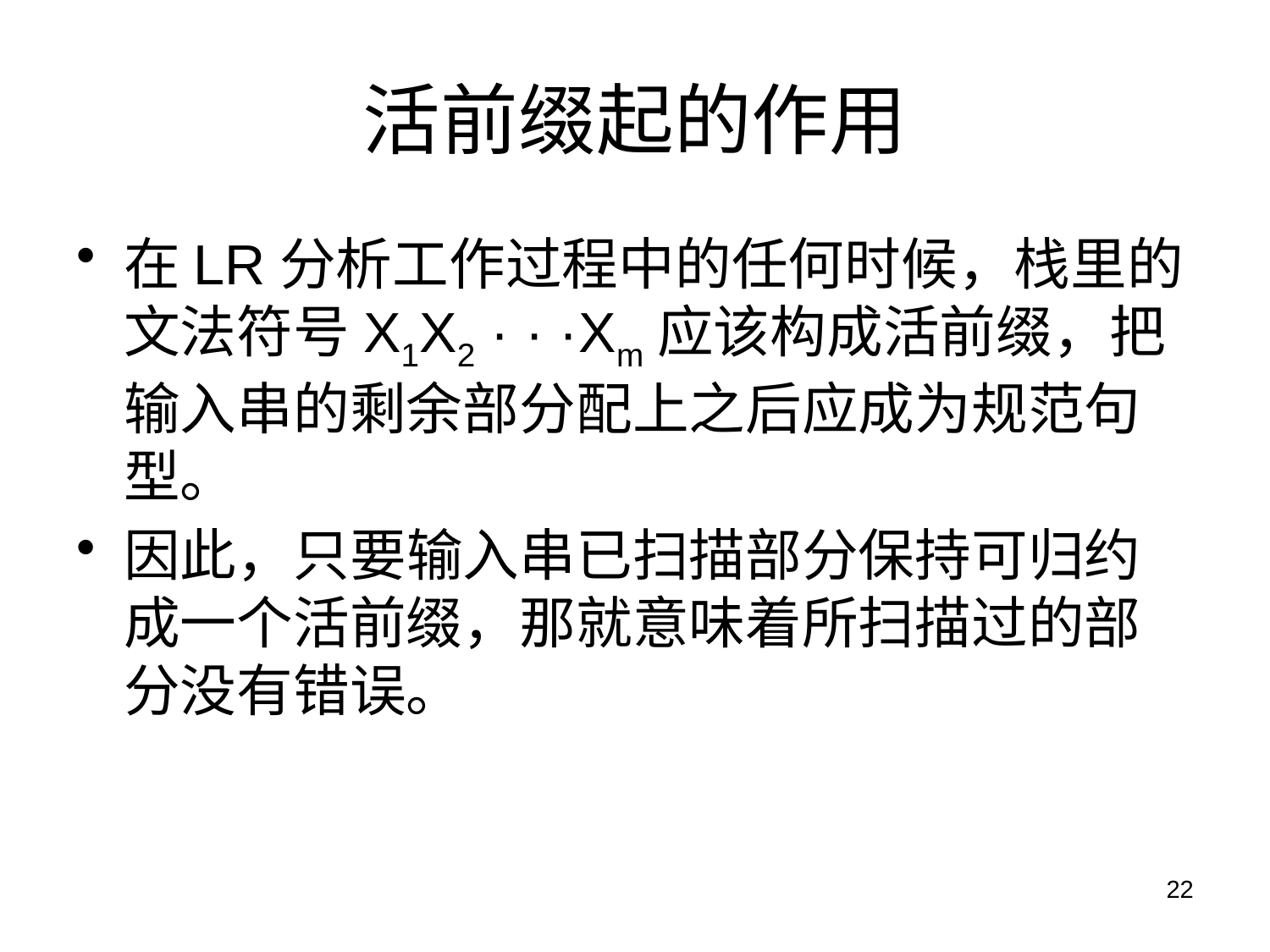

# 活前缀起的作用
在LR分析工作过程中的任何时候，栈里的文法符号X1X2 · · ·Xm应该构成活前缀，把输入串的剩余部分配上之后应成为规范句型。
因此，只要输入串已扫描部分保持可归约成一个活前缀，那就意味着所扫描过的部分没有错误。

22